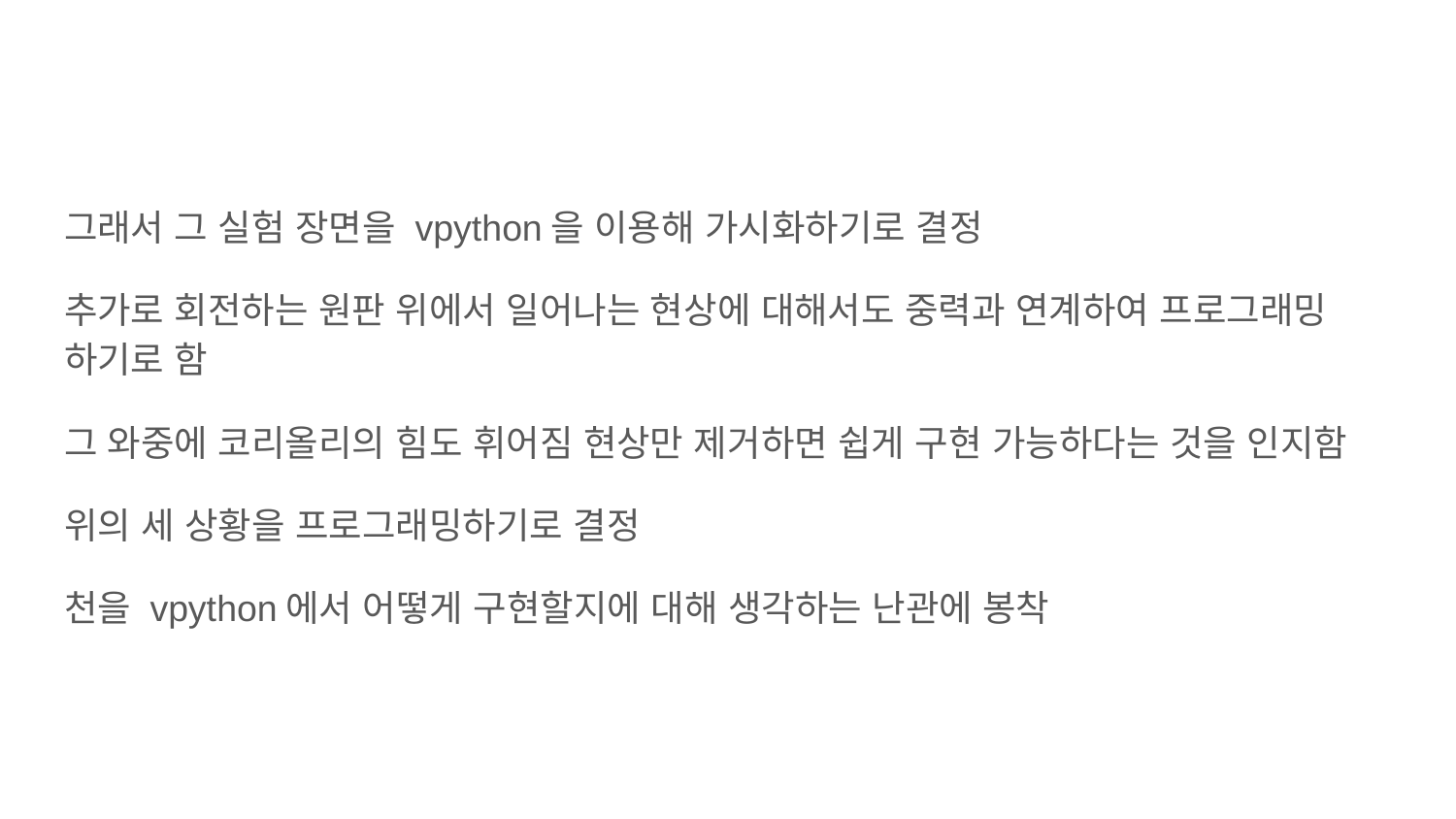

#
그래서 그 실험 장면을 vpython을 이용해 가시화하기로 결정
추가로 회전하는 원판 위에서 일어나는 현상에 대해서도 중력과 연계하여 프로그래밍 하기로 함
그 와중에 코리올리의 힘도 휘어짐 현상만 제거하면 쉽게 구현 가능하다는 것을 인지함
위의 세 상황을 프로그래밍하기로 결정
천을 vpython에서 어떻게 구현할지에 대해 생각하는 난관에 봉착